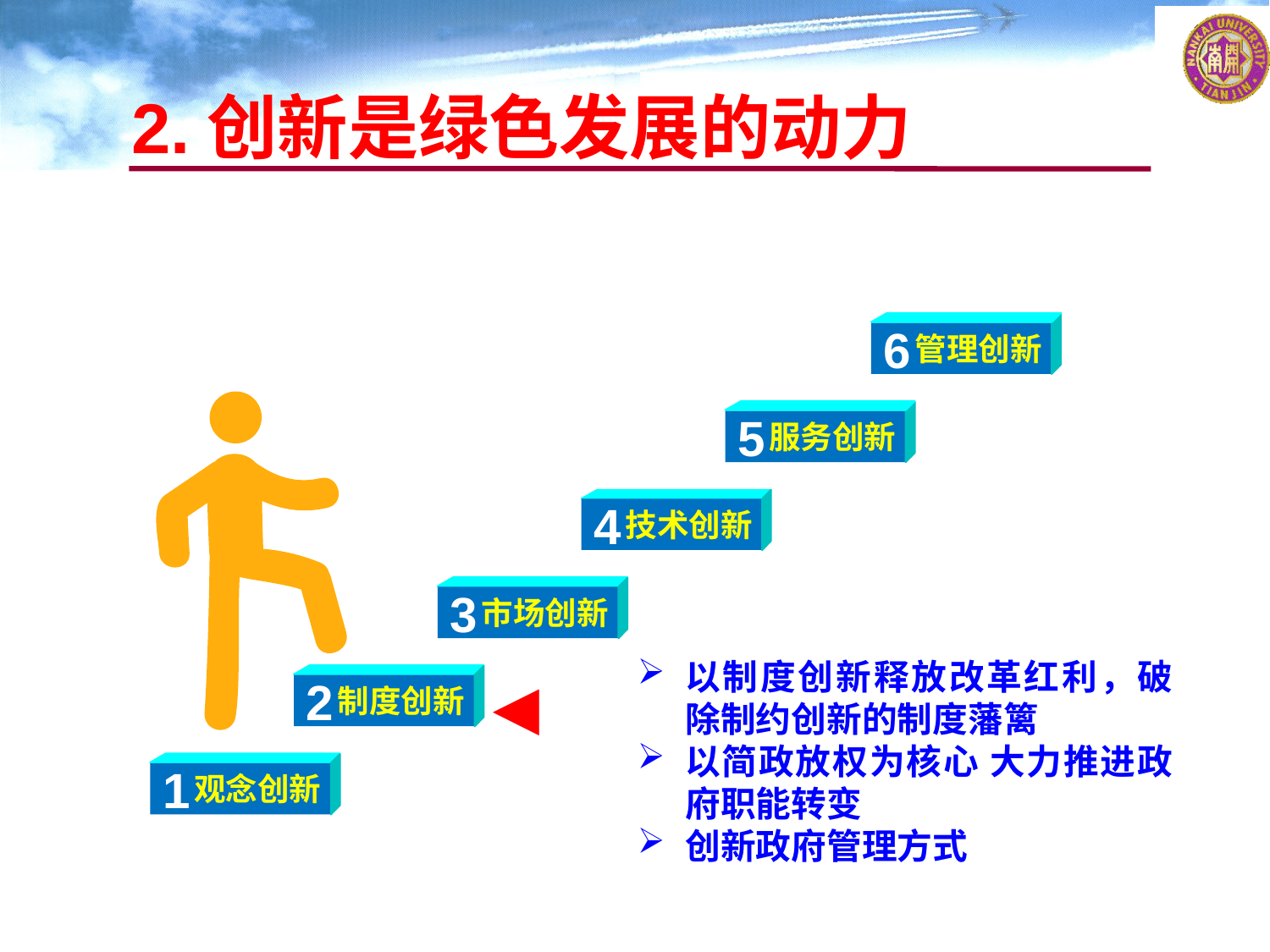

2.创新是绿色发展的动力

管理创新
6

服务创新
5

技术创新
4

市场创新
3
以制度创新释放改革红利，破除制约创新的制度藩篱
以简政放权为核心 大力推进政府职能转变
创新政府管理方式
◄

制度创新
2

观念创新
1